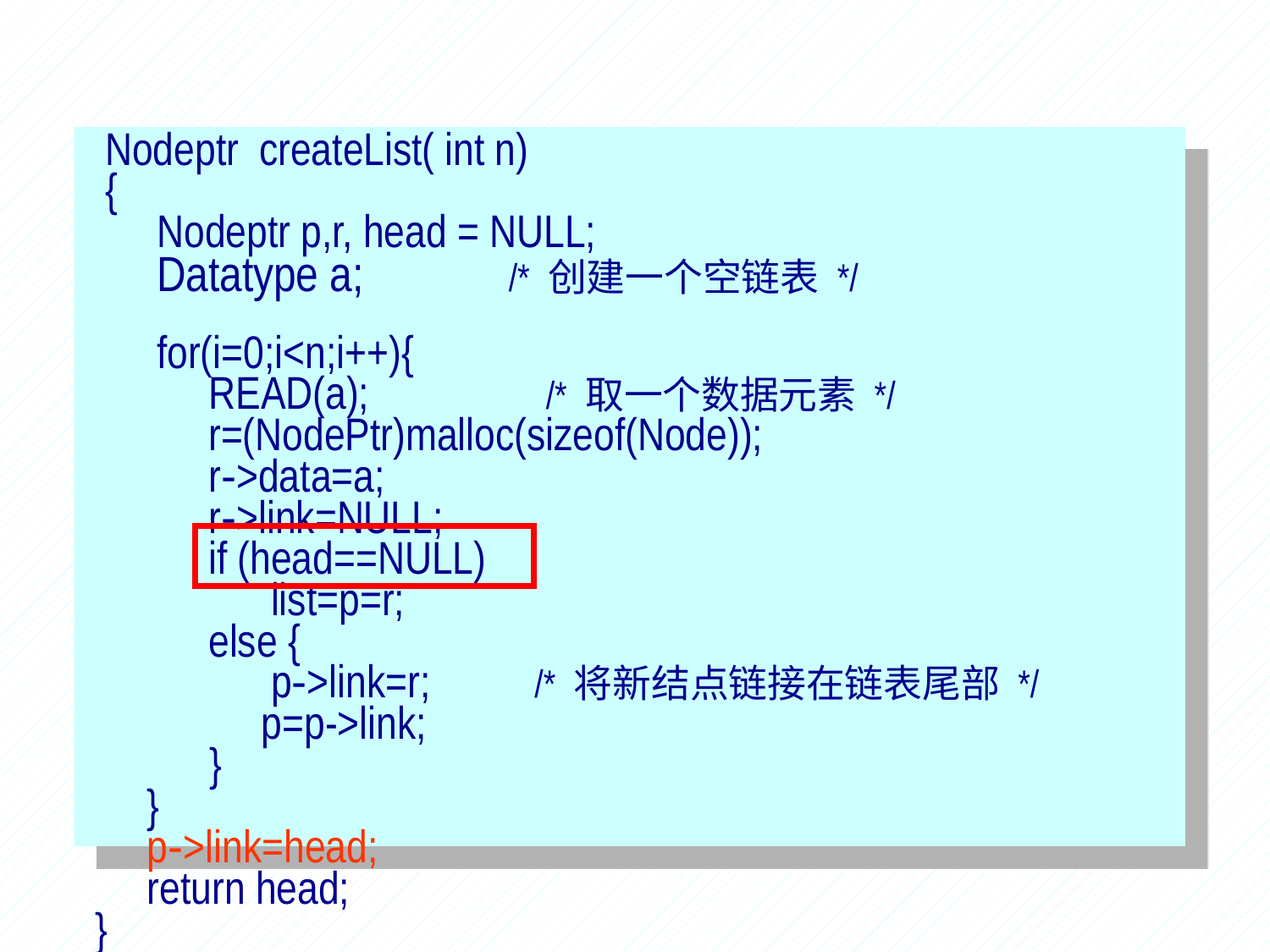

Nodeptr  createList( int n)
{
     Nodeptr p,r, head = NULL;
     Datatype a;              /* 创建一个空链表 */

     for(i=0;i<n;i++){
          READ(a);                 /* 取一个数据元素 */
          r=(NodePtr)malloc(sizeof(Node));
          r->data=a;
          r->link=NULL;
          if (head==NULL)
                list=p=r;
          else {
                p->link=r;          /* 将新结点链接在链表尾部 */
                        p=p->link;
                   }
             }
             p->link=head;
             return head;
        }